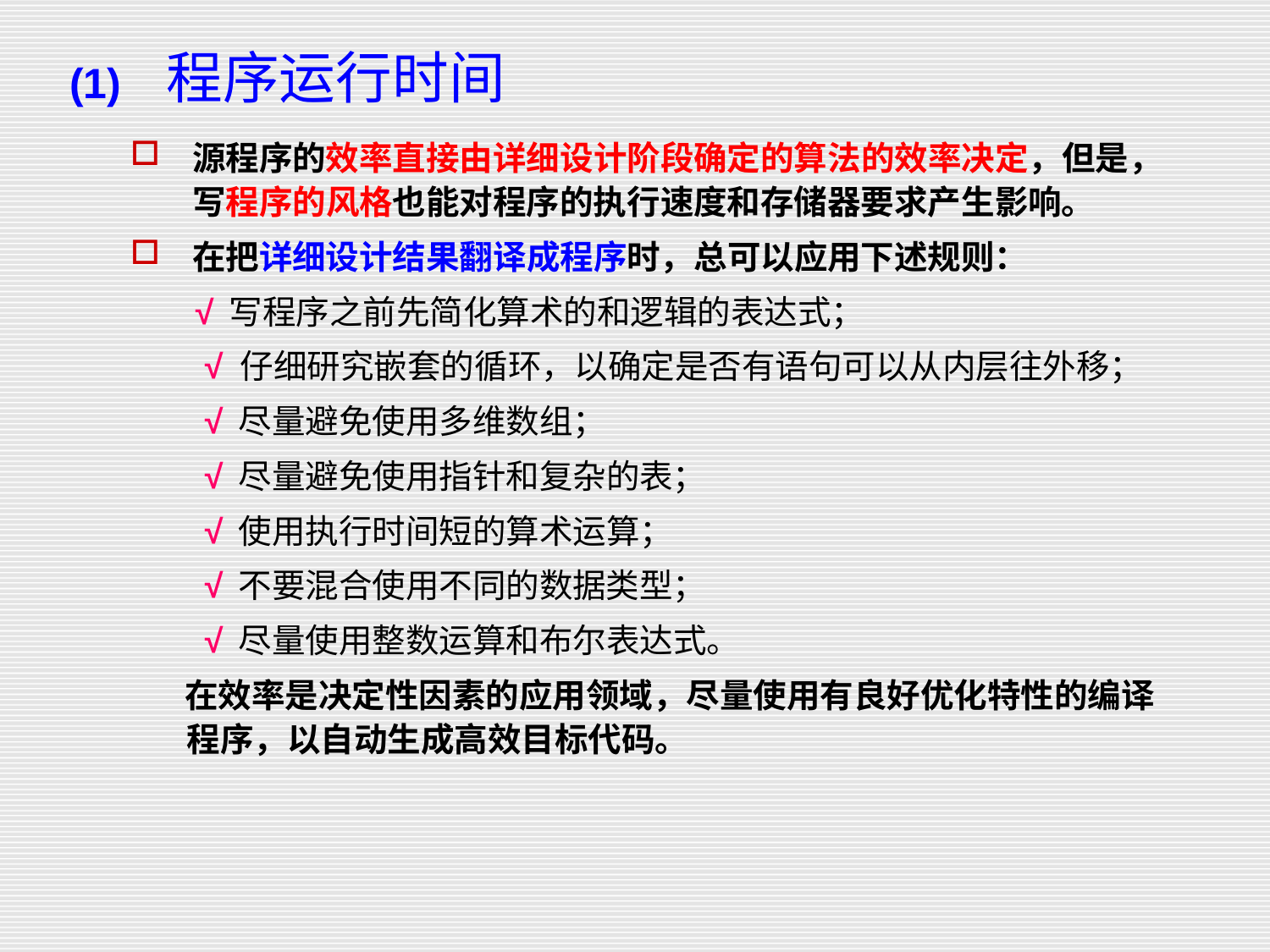

# (1)  程序运行时间
源程序的效率直接由详细设计阶段确定的算法的效率决定，但是，写程序的风格也能对程序的执行速度和存储器要求产生影响。
在把详细设计结果翻译成程序时，总可以应用下述规则：
       √ 写程序之前先简化算术的和逻辑的表达式；
        √ 仔细研究嵌套的循环，以确定是否有语句可以从内层往外移；
        √ 尽量避免使用多维数组；
        √ 尽量避免使用指针和复杂的表；
        √ 使用执行时间短的算术运算；
        √ 不要混合使用不同的数据类型；
        √ 尽量使用整数运算和布尔表达式。
     在效率是决定性因素的应用领域，尽量使用有良好优化特性的编译程序，以自动生成高效目标代码。
25